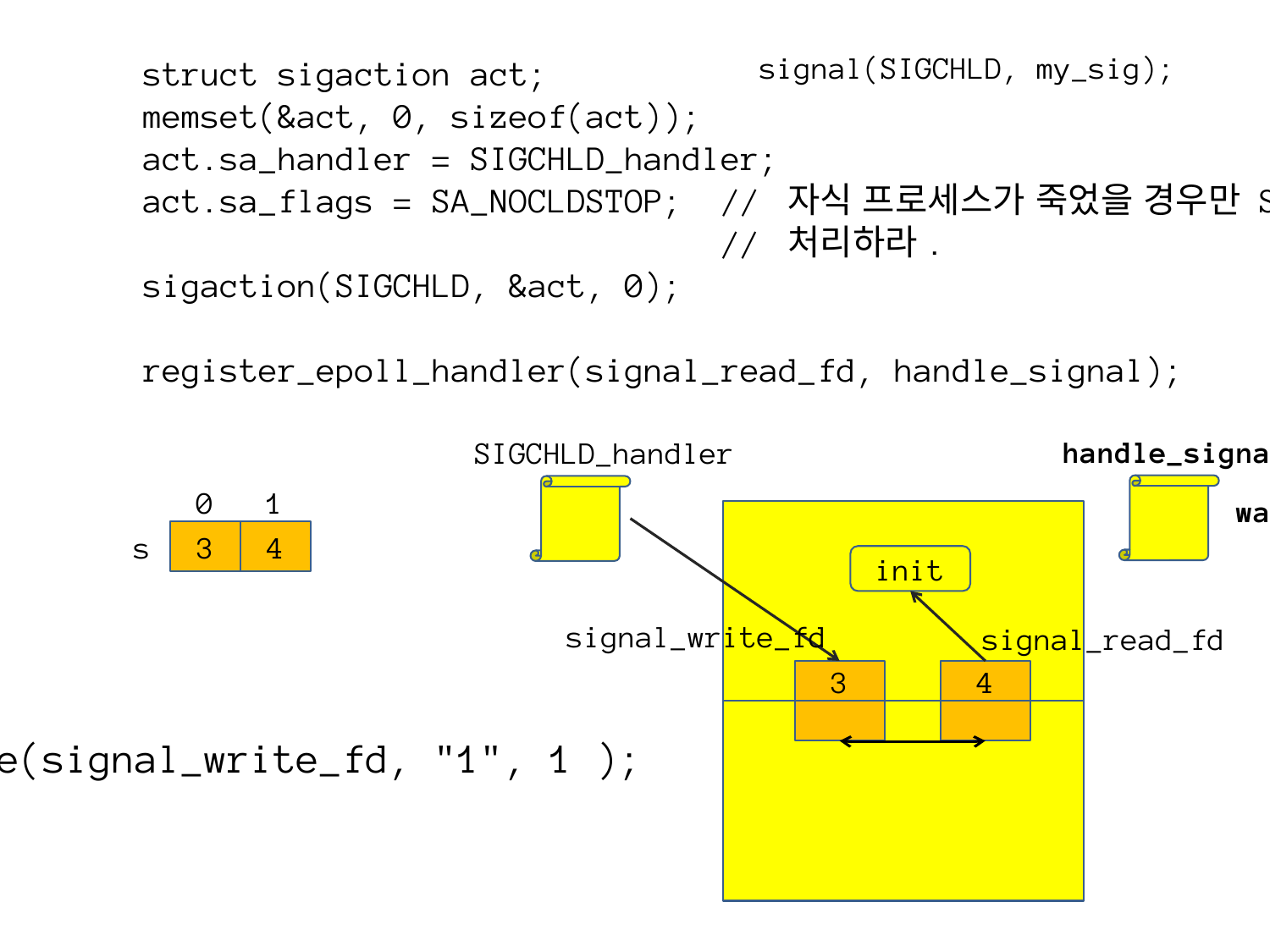

signal(SIGCHLD, my_sig);
struct sigaction act;
memset(&act, 0, sizeof(act));
act.sa_handler = SIGCHLD_handler;
act.sa_flags = SA_NOCLDSTOP;  // 자식 프로세스가 죽었을 경우만 SIGCHLD를
                              // 처리하라.
sigaction(SIGCHLD, &act, 0);

register_epoll_handler(signal_read_fd, handle_signal);
"1"
handle_signal
SIGCHLD_handler

0
1

waitid();

s
3
4
init
signal_write_fd
signal_read_fd
3
4

write(signal_write_fd, "1", 1 );